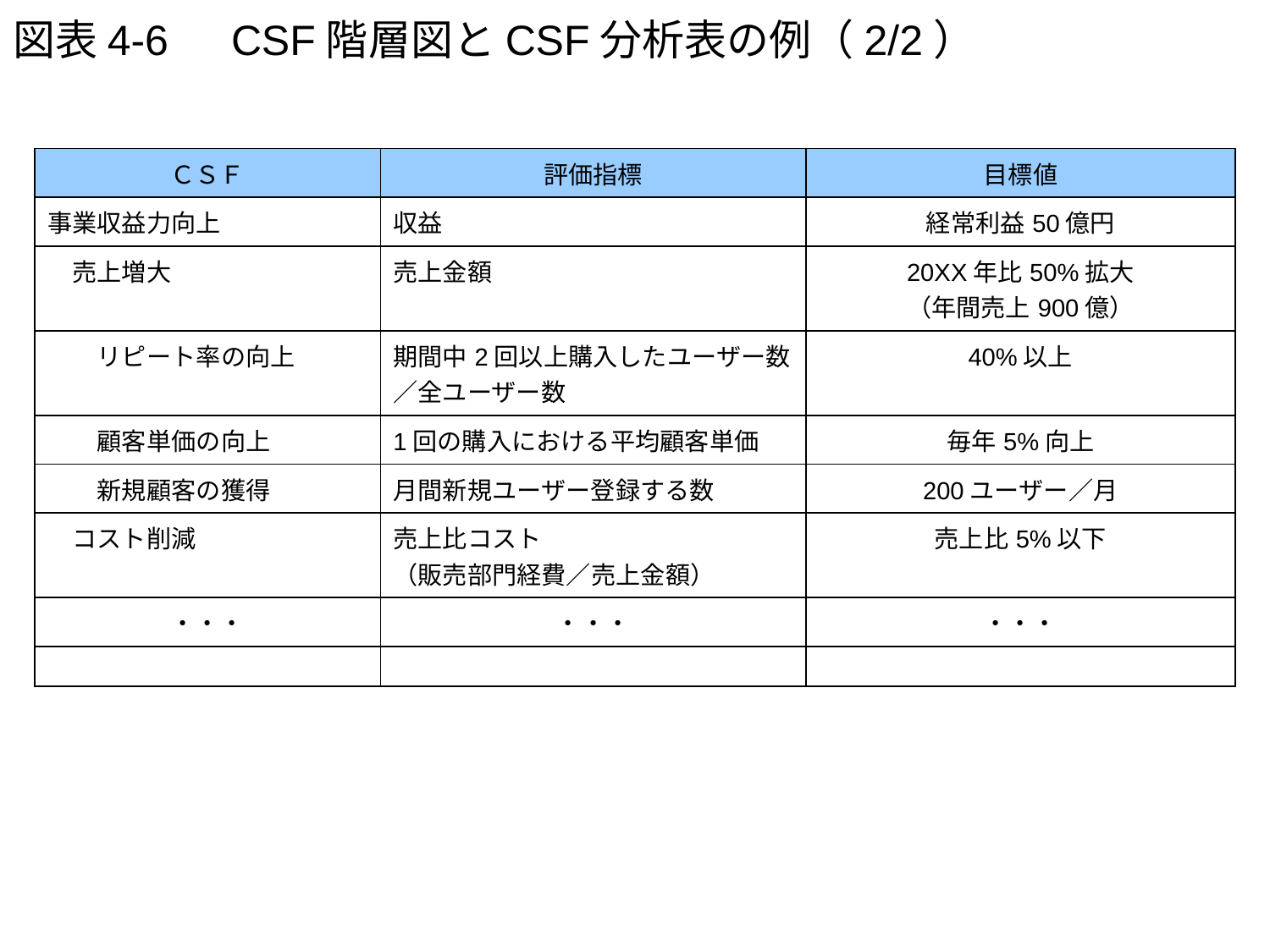

# 図表4-6　CSF階層図とCSF分析表の例（2/2）
| ＣＳＦ | 評価指標 | 目標値 |
| --- | --- | --- |
| 事業収益力向上 | 収益 | 経常利益50億円 |
| 売上増大 | 売上金額 | 20XX年比50%拡大 （年間売上900億） |
| リピート率の向上 | 期間中2回以上購入したユーザー数／全ユーザー数 | 40%以上 |
| 顧客単価の向上 | 1回の購入における平均顧客単価 | 毎年5%向上 |
| 新規顧客の獲得 | 月間新規ユーザー登録する数 | 200ユーザー／月 |
| コスト削減 | 売上比コスト （販売部門経費／売上金額） | 売上比5%以下 |
| ・・・ | ・・・ | ・・・ |
|  |  |  |